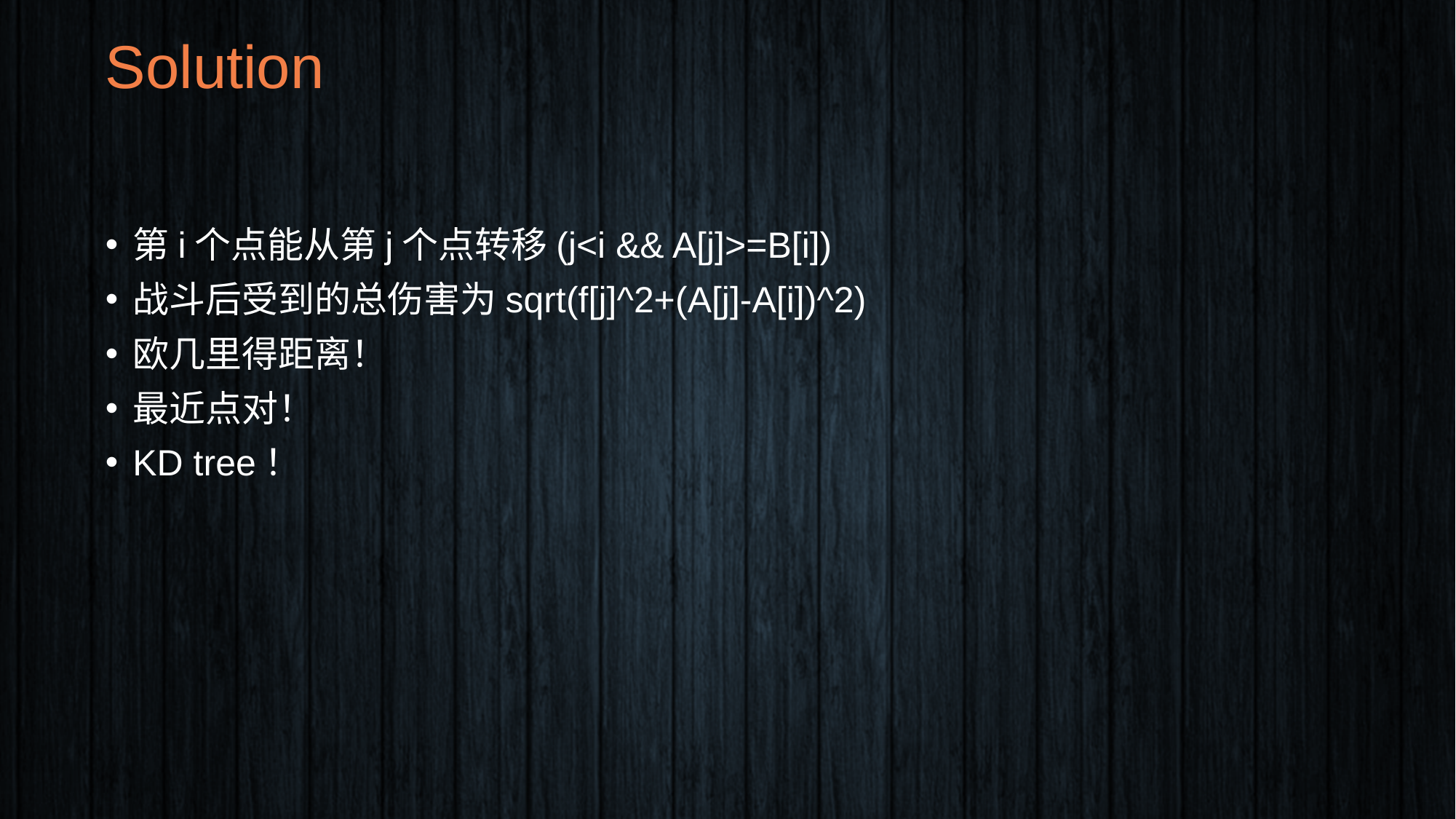

# Solution
第i个点能从第j个点转移(j<i && A[j]>=B[i])
战斗后受到的总伤害为sqrt(f[j]^2+(A[j]-A[i])^2)
欧几里得距离！
最近点对！
KD tree！